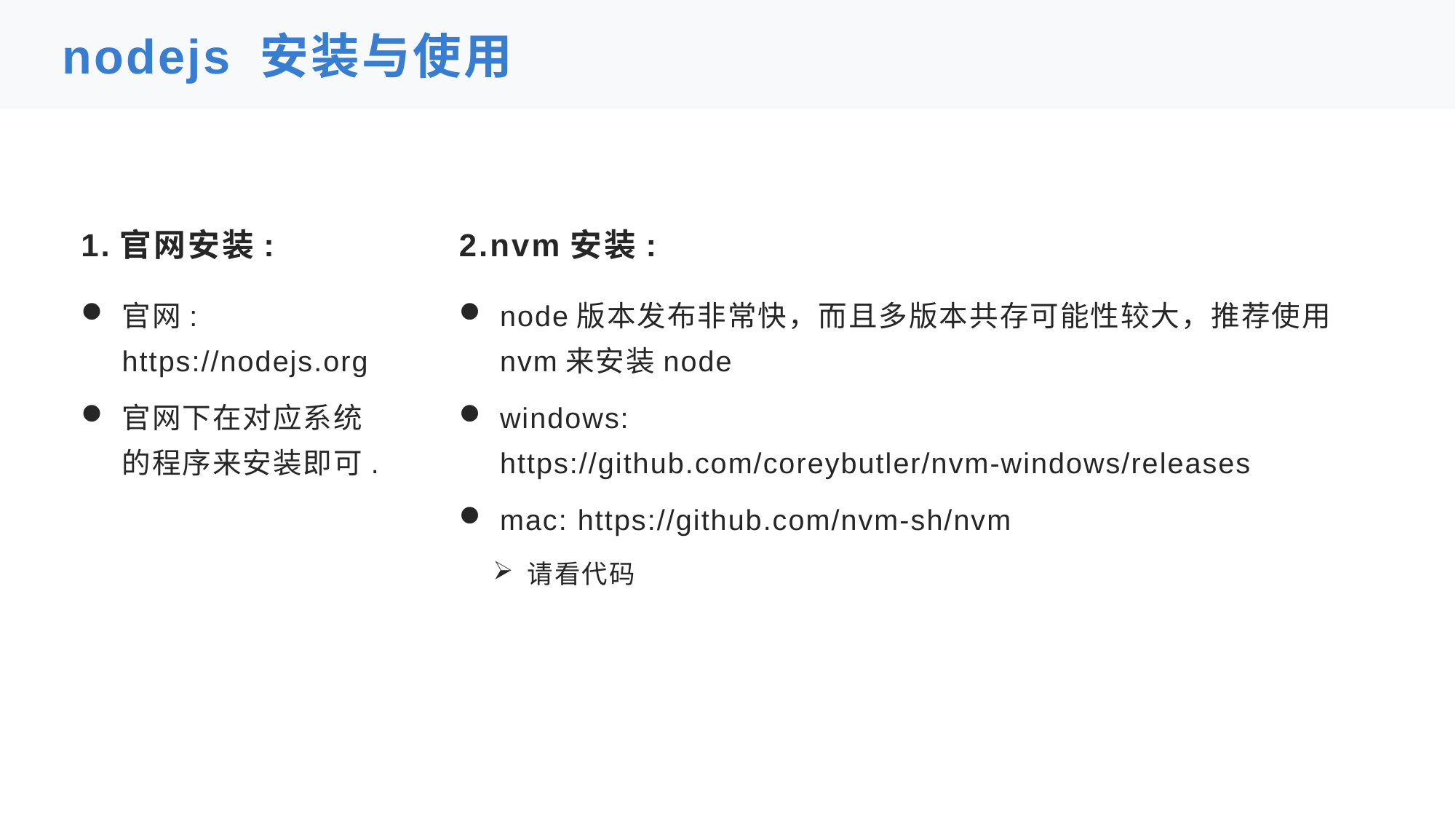

nodejs 安装与使用
1.官网安装:
2.nvm安装:
官网: https://nodejs.org
官网下在对应系统的程序来安装即可.
node版本发布非常快，而且多版本共存可能性较大，推荐使用nvm来安装node
windows: https://github.com/coreybutler/nvm-windows/releases
mac: https://github.com/nvm-sh/nvm
请看代码